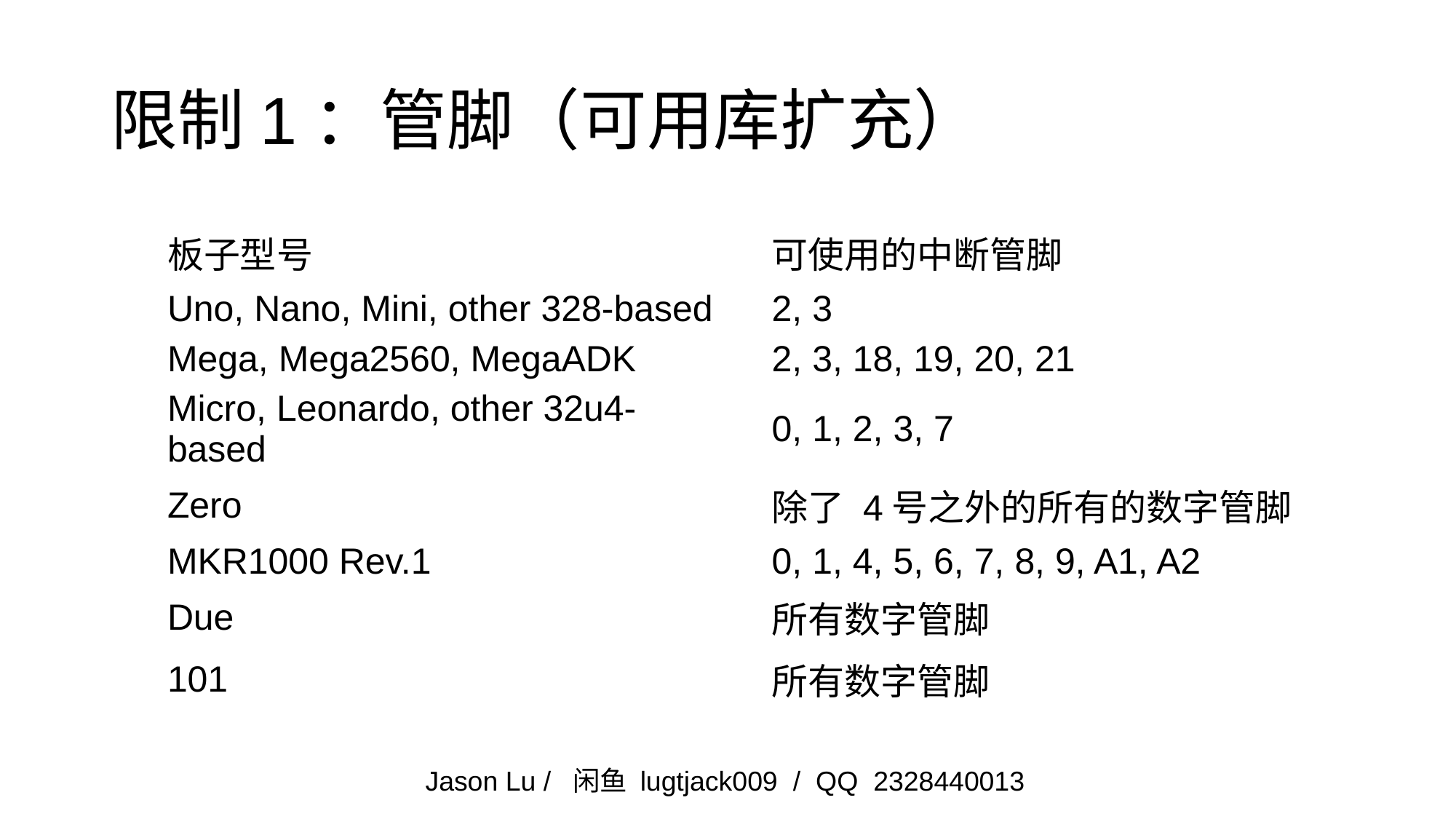

# 限制1：管脚（可用库扩充）
| 板子型号 | 可使用的中断管脚 |
| --- | --- |
| Uno, Nano, Mini, other 328-based | 2, 3 |
| Mega, Mega2560, MegaADK | 2, 3, 18, 19, 20, 21 |
| Micro, Leonardo, other 32u4-based | 0, 1, 2, 3, 7 |
| Zero | 除了 4号之外的所有的数字管脚 |
| MKR1000 Rev.1 | 0, 1, 4, 5, 6, 7, 8, 9, A1, A2 |
| Due | 所有数字管脚 |
| 101 | 所有数字管脚 |